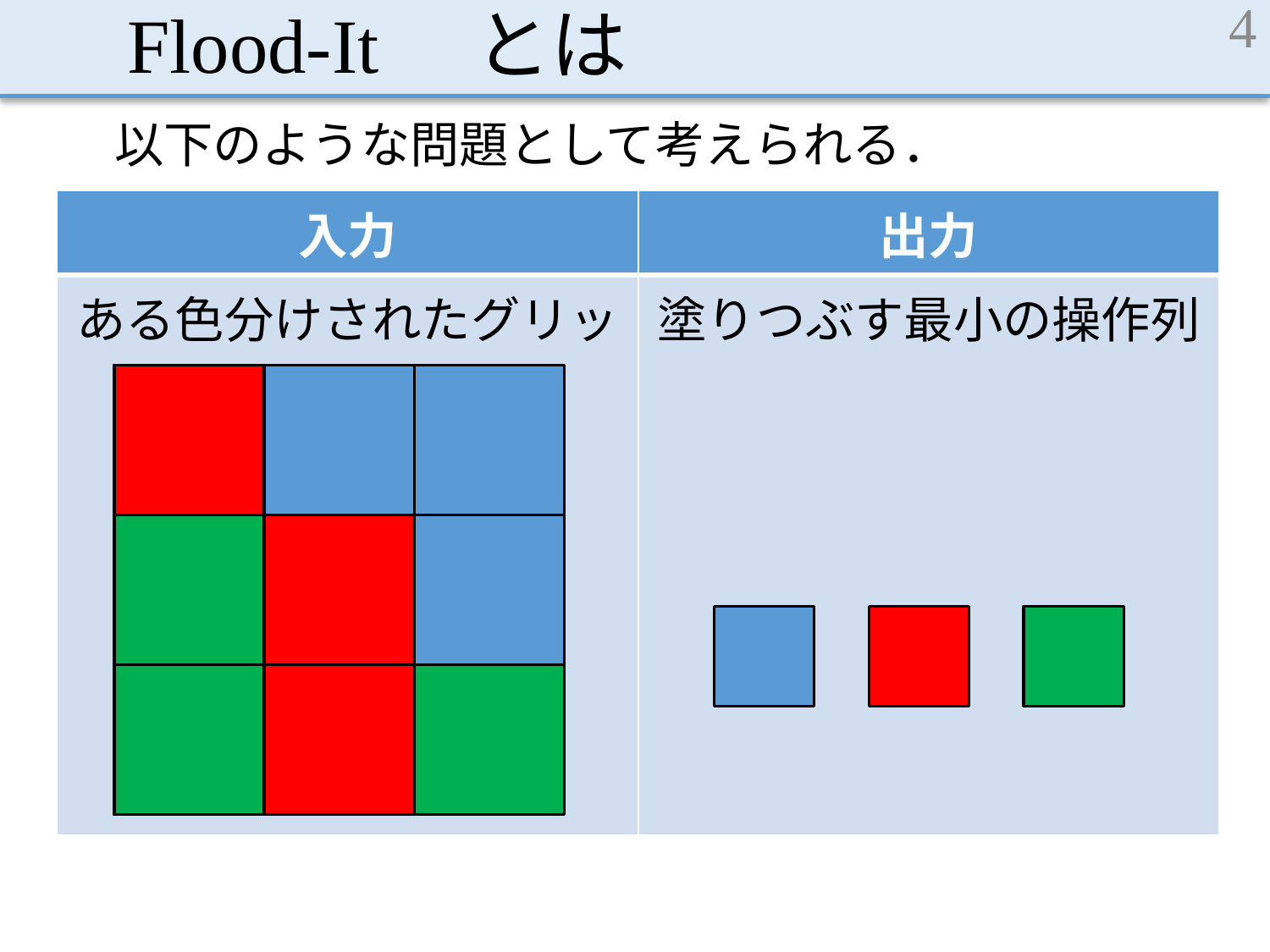

# Flood-It　とは
4
以下のような問題として考えられる．
| 入力 | 出力 |
| --- | --- |
| ある色分けされたグリッド | 塗りつぶす最小の操作列 |
図とアニメーション